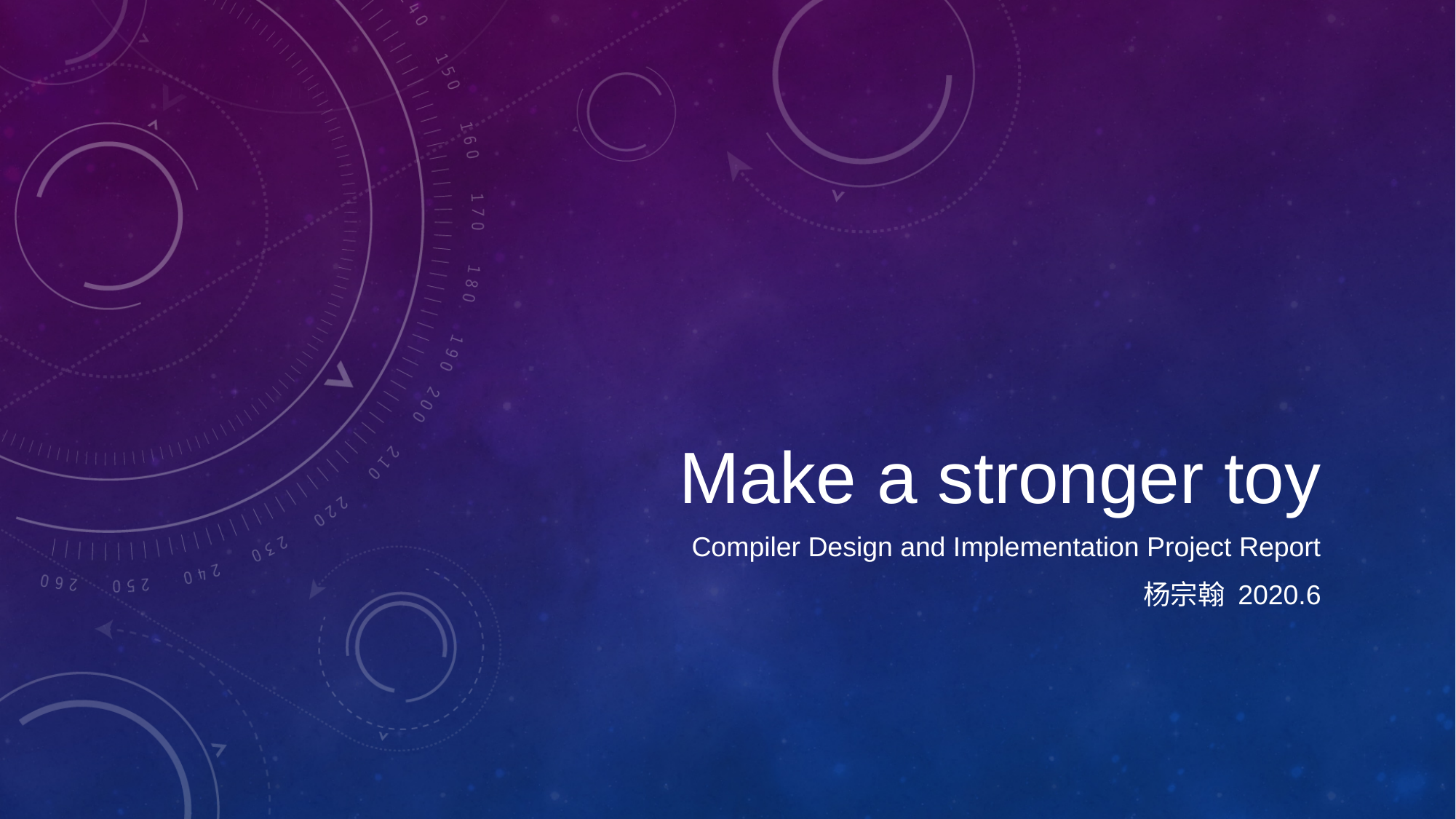

# Make a stronger toy
Compiler Design and Implementation Project Report
杨宗翰 2020.6